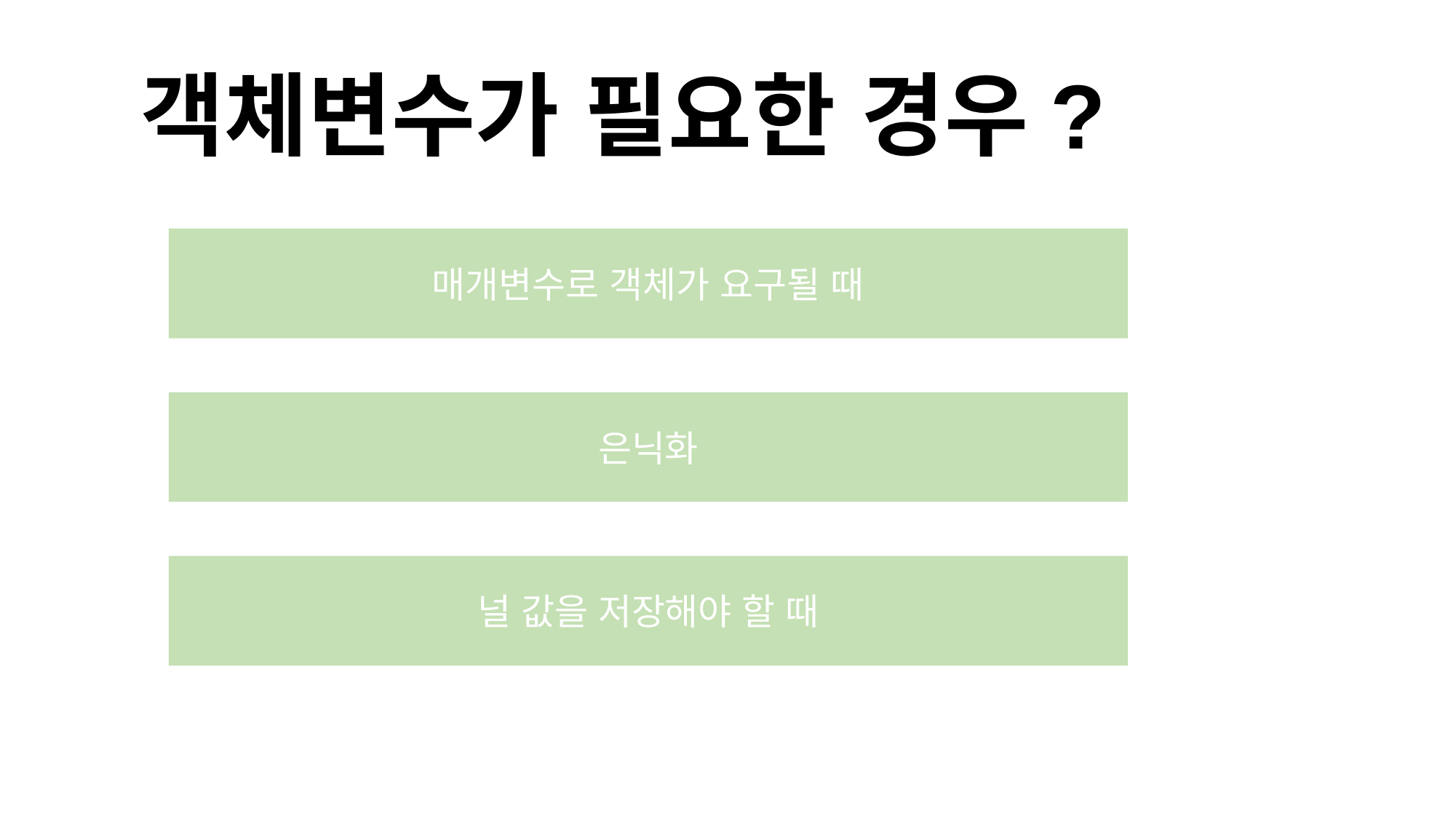

# 객체변수가 필요한 경우?
매개변수로 객체가 요구될 때
은닉화
널 값을 저장해야 할 때